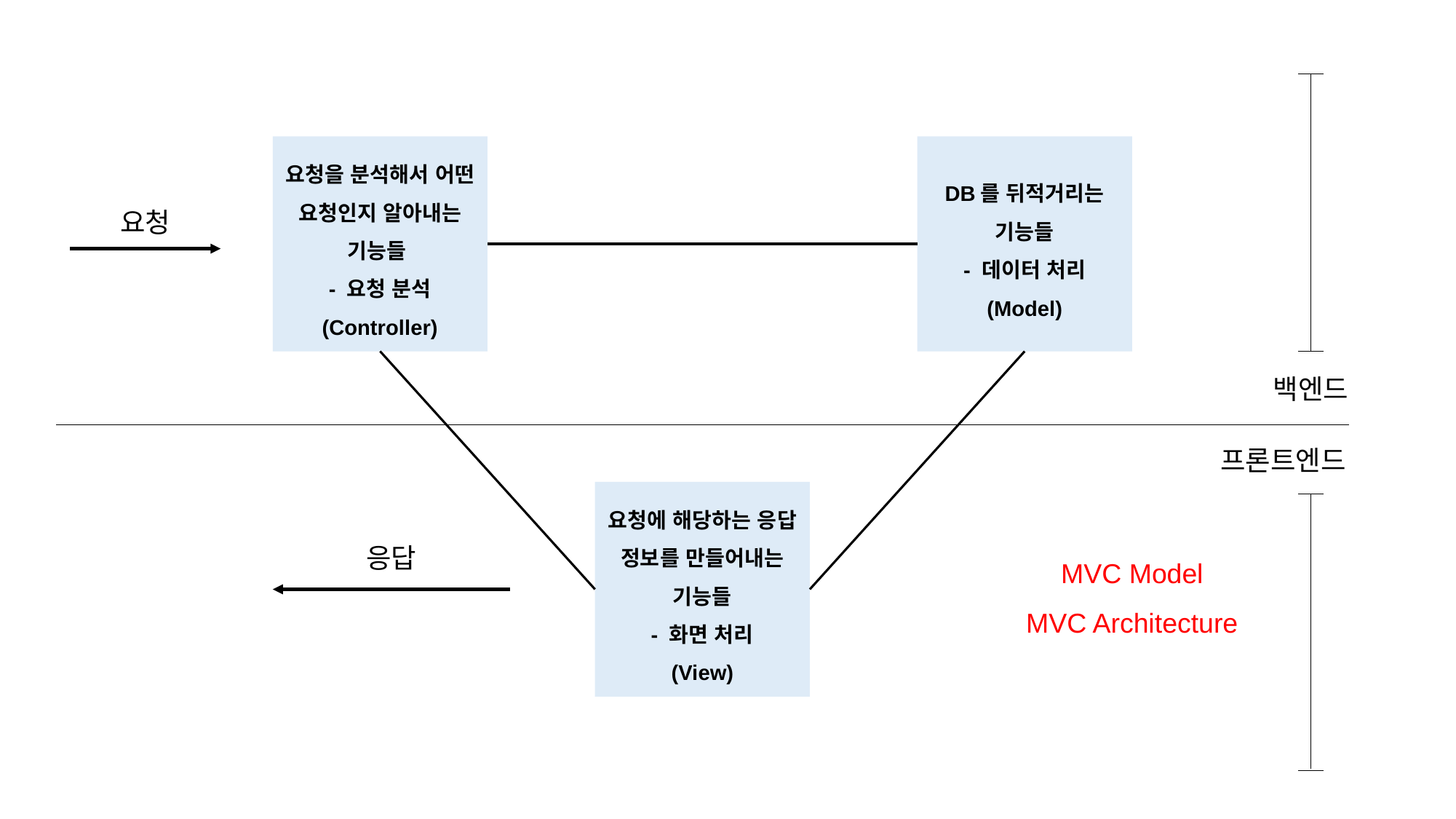

요청을 분석해서 어떤 요청인지 알아내는 기능들
- 요청 분석
(Controller)
DB를 뒤적거리는
기능들
- 데이터 처리
(Model)
요청
백엔드
프론트엔드
요청에 해당하는 응답 정보를 만들어내는 기능들
- 화면 처리
(View)
MVC Model
MVC Architecture
응답